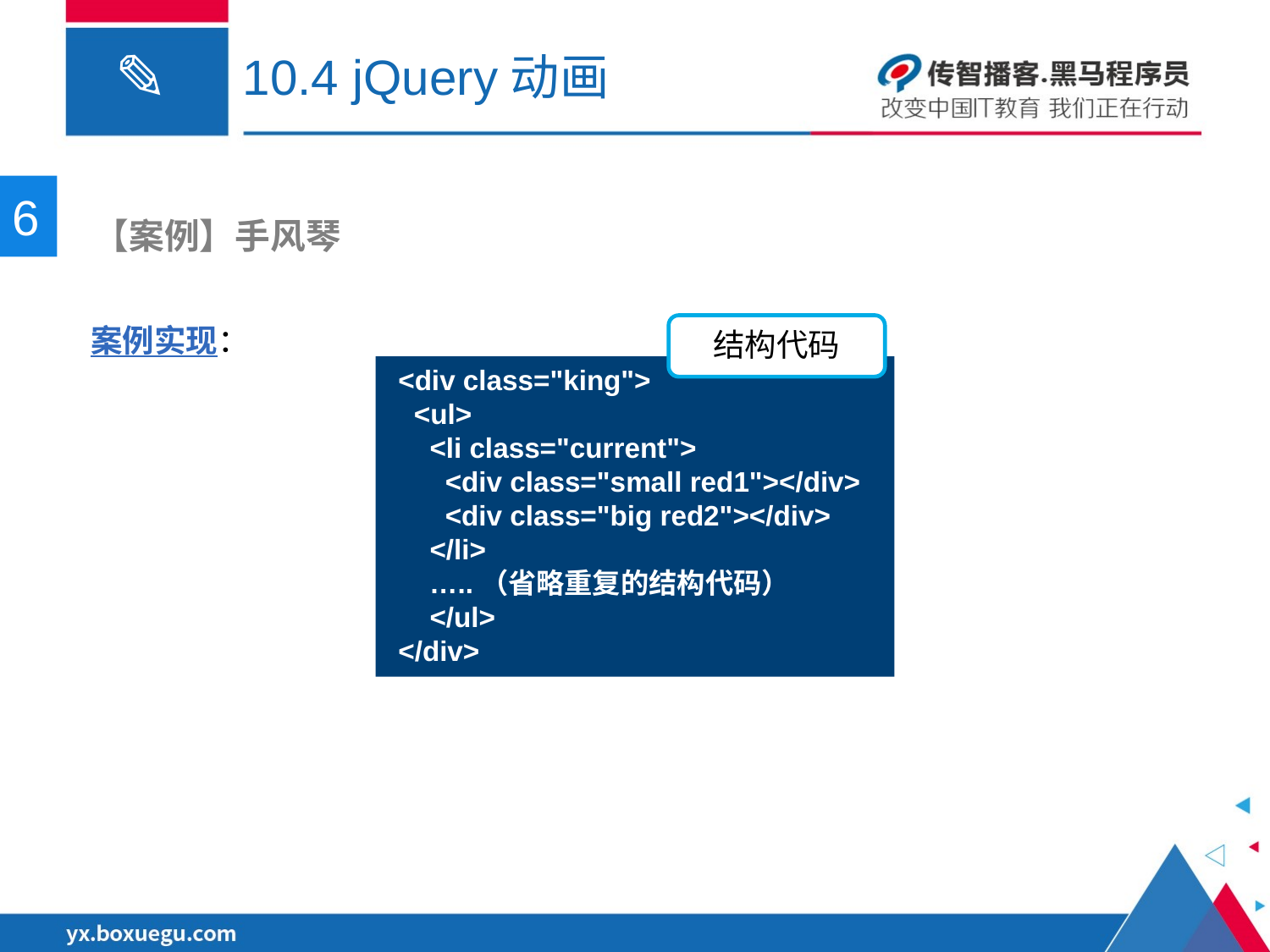

# 10.4 jQuery动画

6
  【案例】手风琴
案例实现：
结构代码
<div class="king">
  <ul>
    <li class="current">
      <div class="small red1"></div>
      <div class="big red2"></div>
    </li>
    …..（省略重复的结构代码）
    </ul>
</div>